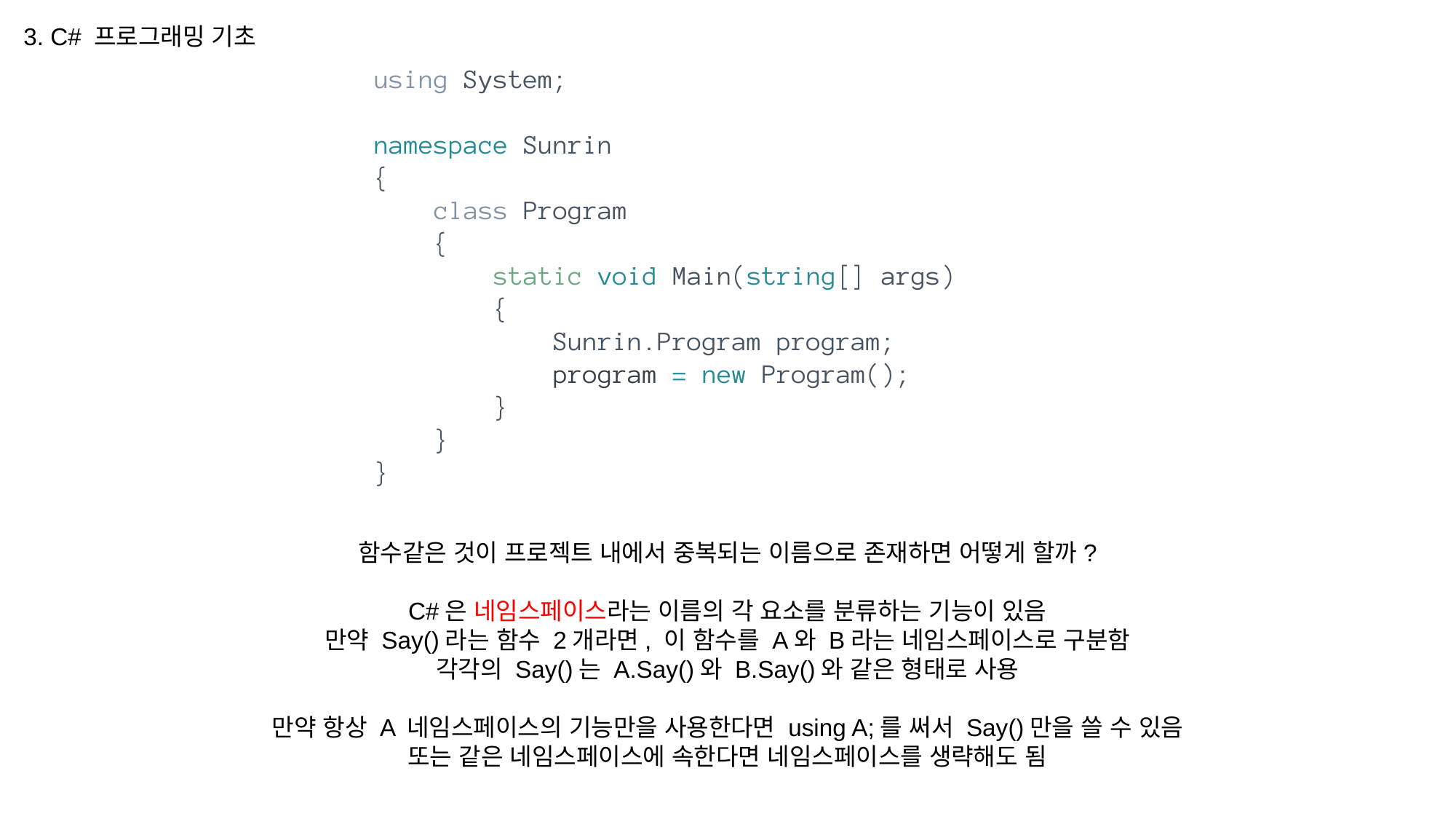

3. C# 프로그래밍 기초
using System;
namespace Sunrin
{
    class Program
    {
        static void Main(string[] args)
        {
            Sunrin.Program program;
            program = new Program();
        }
    }
}
함수같은 것이 프로젝트 내에서 중복되는 이름으로 존재하면 어떻게 할까?

C#은 네임스페이스라는 이름의 각 요소를 분류하는 기능이 있음
만약 Say()라는 함수 2개라면, 이 함수를 A와 B라는 네임스페이스로 구분함
각각의 Say()는 A.Say()와 B.Say()와 같은 형태로 사용

만약 항상 A 네임스페이스의 기능만을 사용한다면 using A;를 써서 Say()만을 쓸 수 있음
또는 같은 네임스페이스에 속한다면 네임스페이스를 생략해도 됨